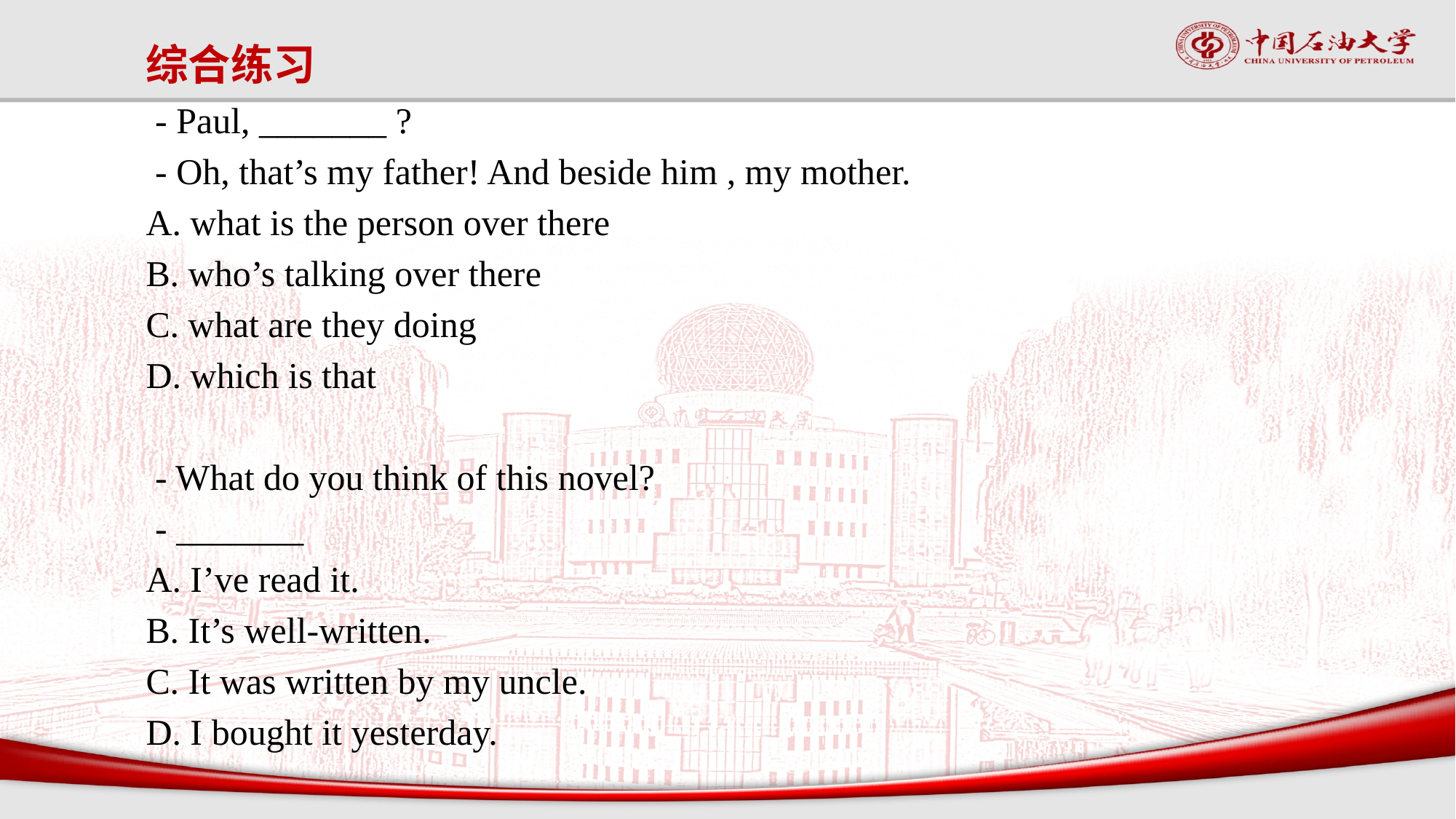

# 综合练习
 - Paul, _______ ?
 - Oh, that’s my father! And beside him , my mother.
A. what is the person over there
B. who’s talking over there
C. what are they doing
D. which is that

 - What do you think of this novel?
 - _______
A. I’ve read it.
B. It’s well-written.
C. It was written by my uncle.
D. I bought it yesterday.